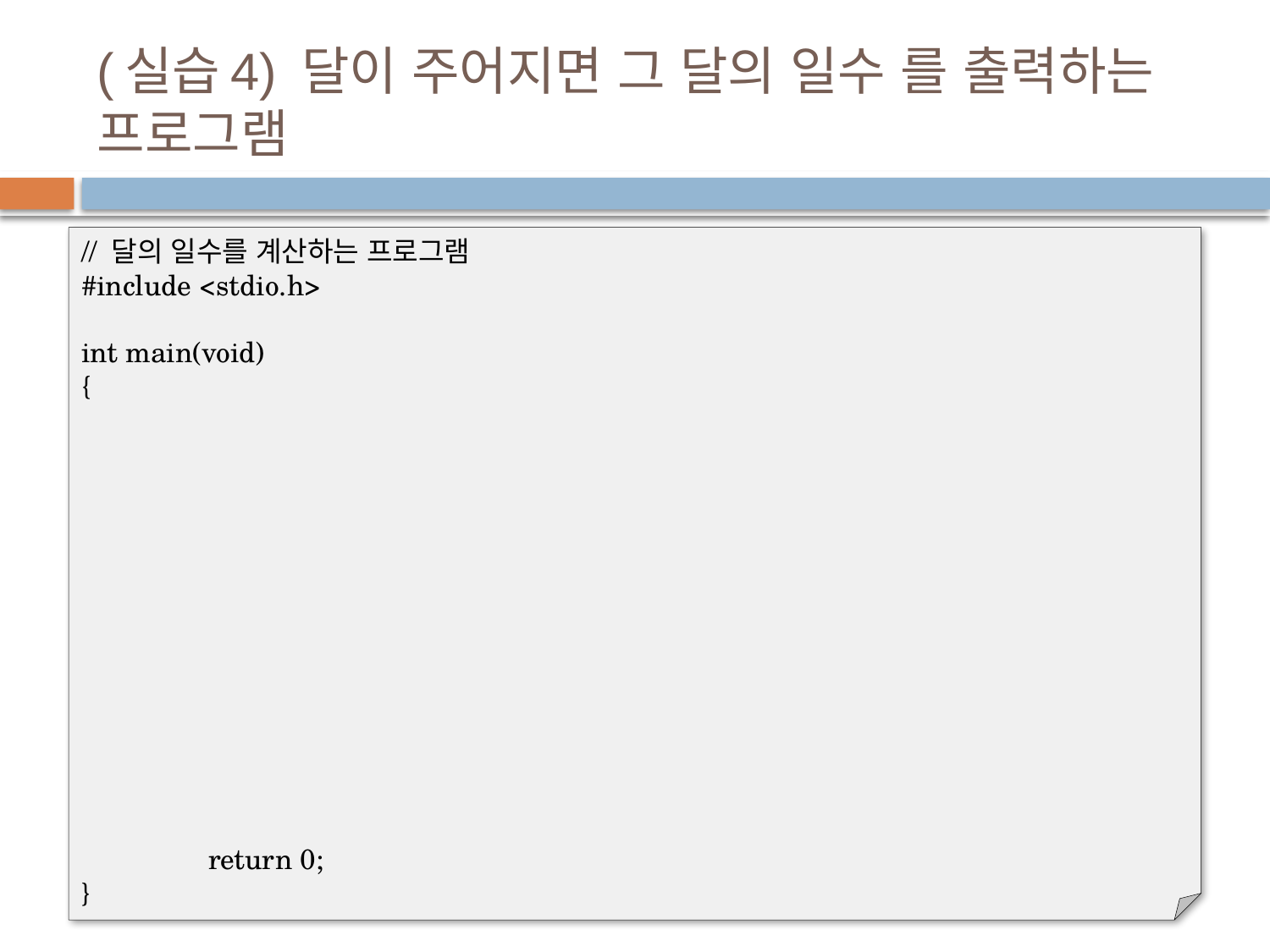

# (실습4) 달이 주어지면 그 달의 일수 를 출력하는 프로그램
// 달의 일수를 계산하는 프로그램
#include <stdio.h>

int main(void)
{

	return 0;
}